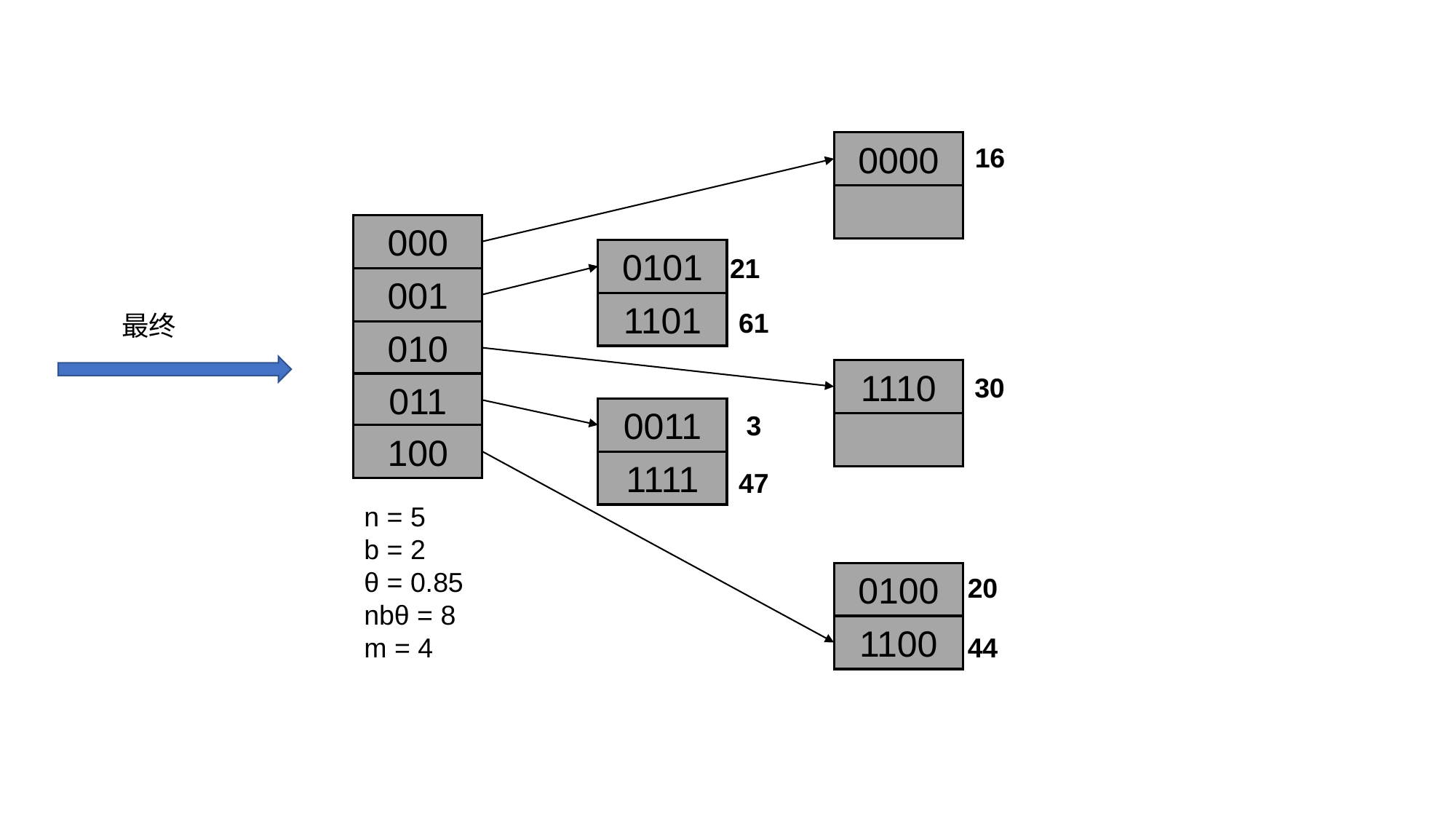

0000
16

000
0101
21
001
1101
61
最终
010

1110
30
011
0011
3

100
1111
47
n = 5
b = 2
θ = 0.85
nbθ = 8
m = 4
0100
20
1100
44